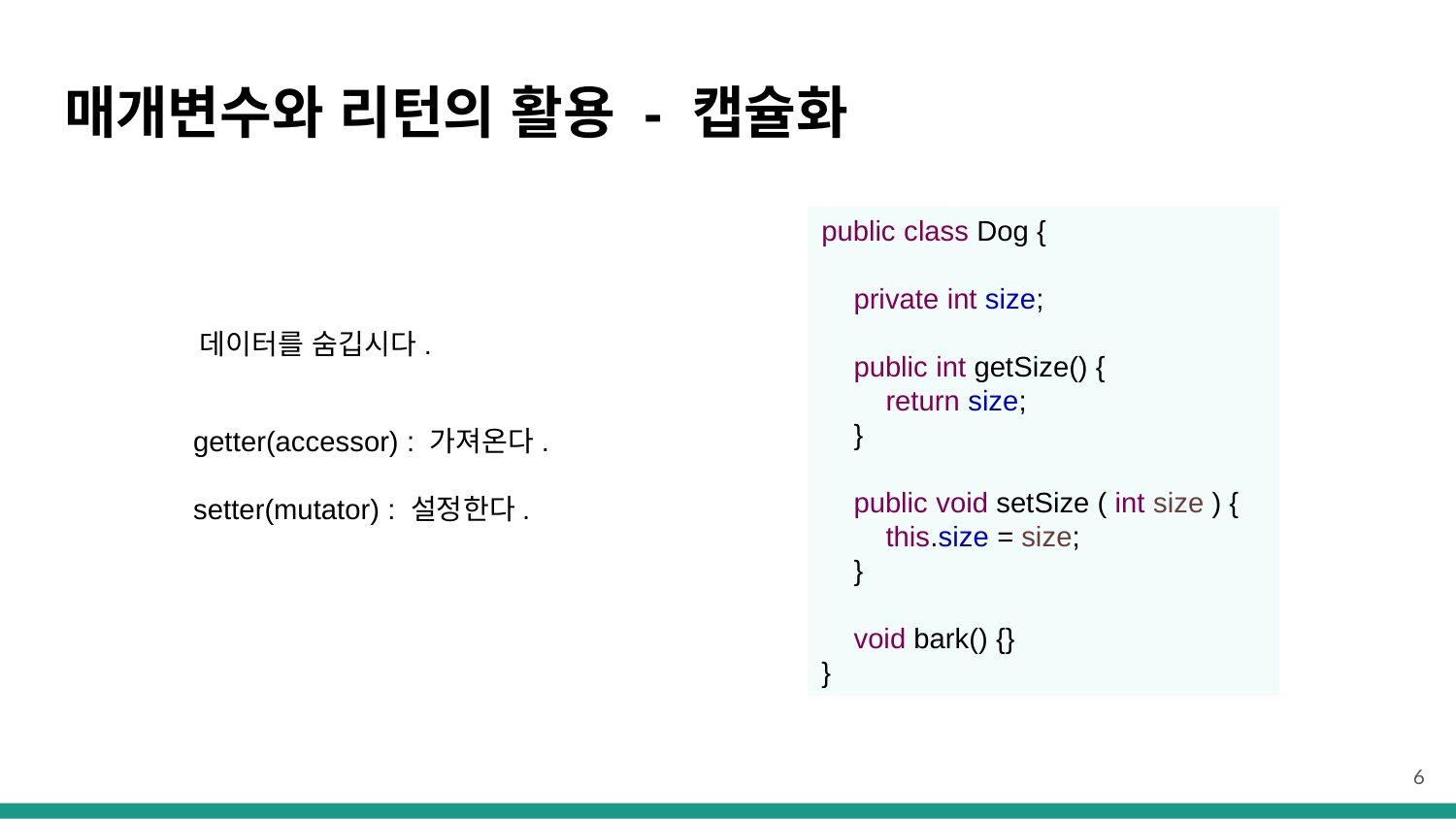

# 매개변수와 리턴의 활용 - 캡슐화
public class Dog {

    private int size;

    public int getSize() {
        return size;
    }

    public void setSize ( int size ) {
        this.size = size;
    }

    void bark() {}
}
데이터를 숨깁시다.
getter(accessor) : 가져온다.
setter(mutator) : 설정한다.
6